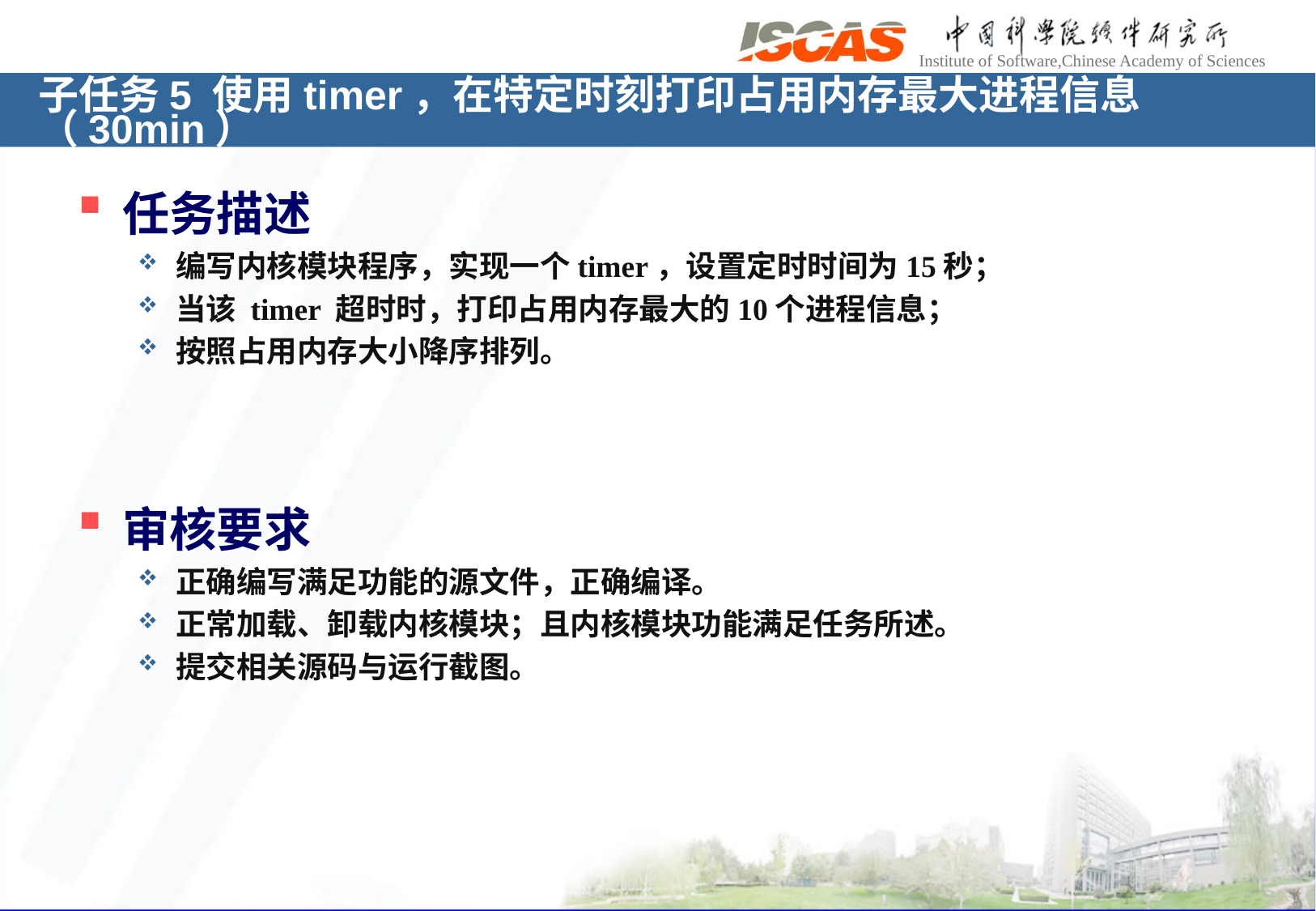

# 子任务5 使用timer，在特定时刻打印占用内存最大进程信息（30min）
任务描述
编写内核模块程序，实现一个timer，设置定时时间为15秒；
当该 timer 超时时，打印占用内存最大的10个进程信息；
按照占用内存大小降序排列。

审核要求
正确编写满足功能的源文件，正确编译。
正常加载、卸载内核模块；且内核模块功能满足任务所述。
提交相关源码与运行截图。